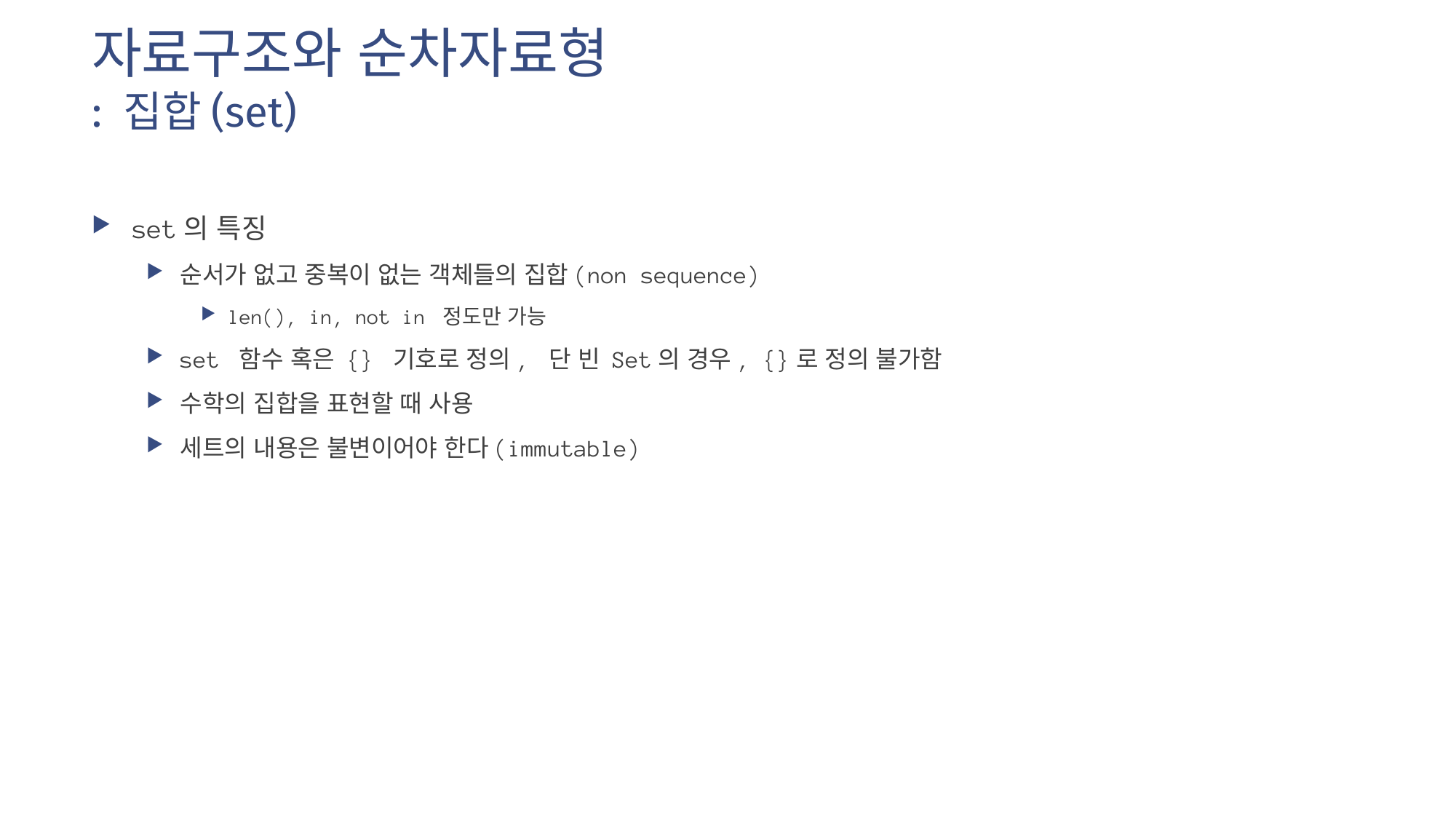

# 자료구조와 순차자료형 : 집합(set)

set의 특징
순서가 없고 중복이 없는 객체들의 집합(non sequence)
len(), in, not in 정도만 가능
set 함수 혹은 {} 기호로 정의, 단 빈 Set의 경우, {}로 정의 불가함
수학의 집합을 표현할 때 사용
세트의 내용은 불변이어야 한다(immutable)